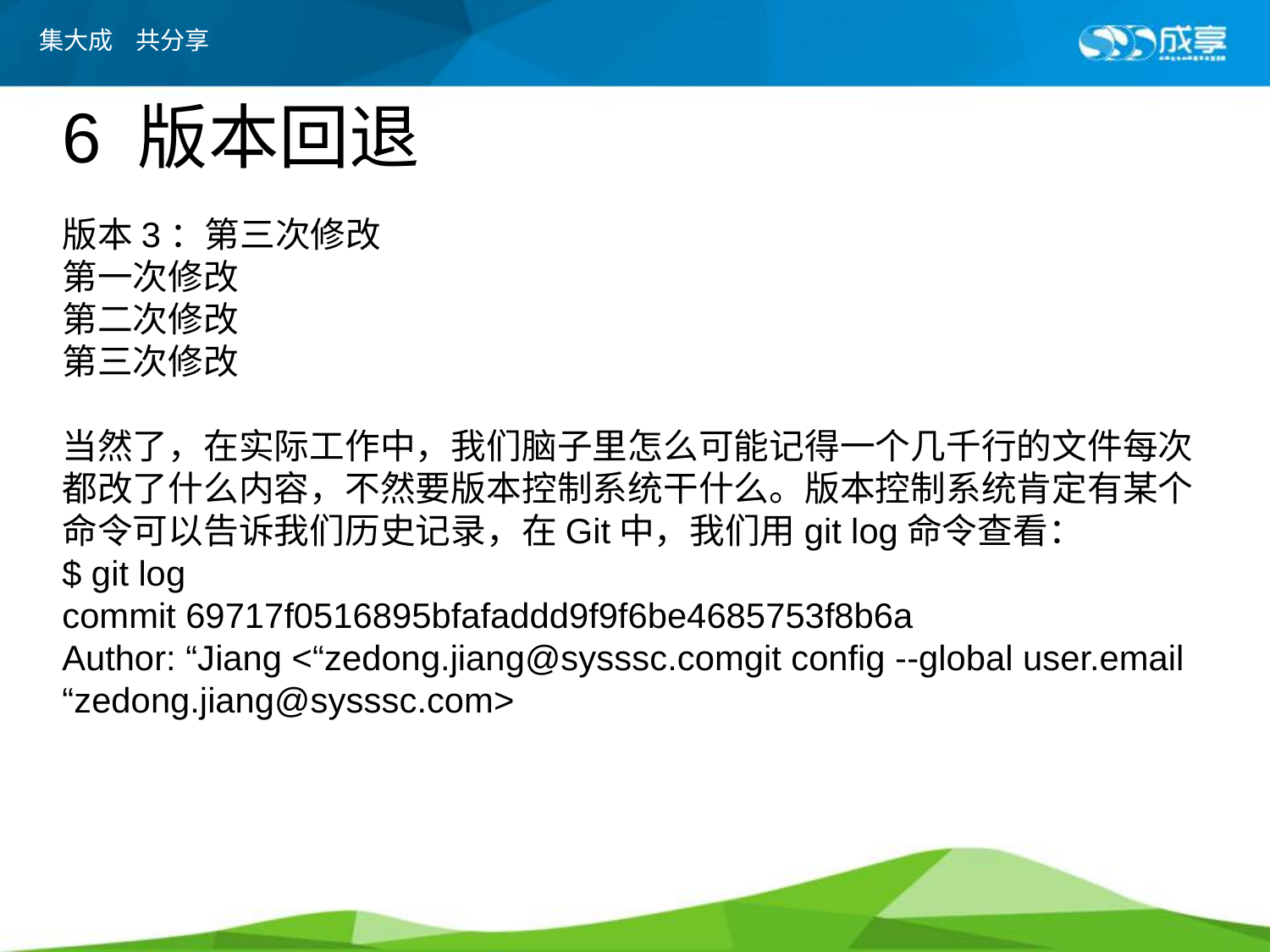

6 版本回退
版本3：第三次修改
第一次修改
第二次修改
第三次修改

当然了，在实际工作中，我们脑子里怎么可能记得一个几千行的文件每次都改了什么内容，不然要版本控制系统干什么。版本控制系统肯定有某个命令可以告诉我们历史记录，在Git中，我们用git log命令查看：
$ git log
commit 69717f0516895bfafaddd9f9f6be4685753f8b6a
Author: “Jiang <“zedong.jiang@sysssc.comgit config --global user.email “zedong.jiang@sysssc.com>